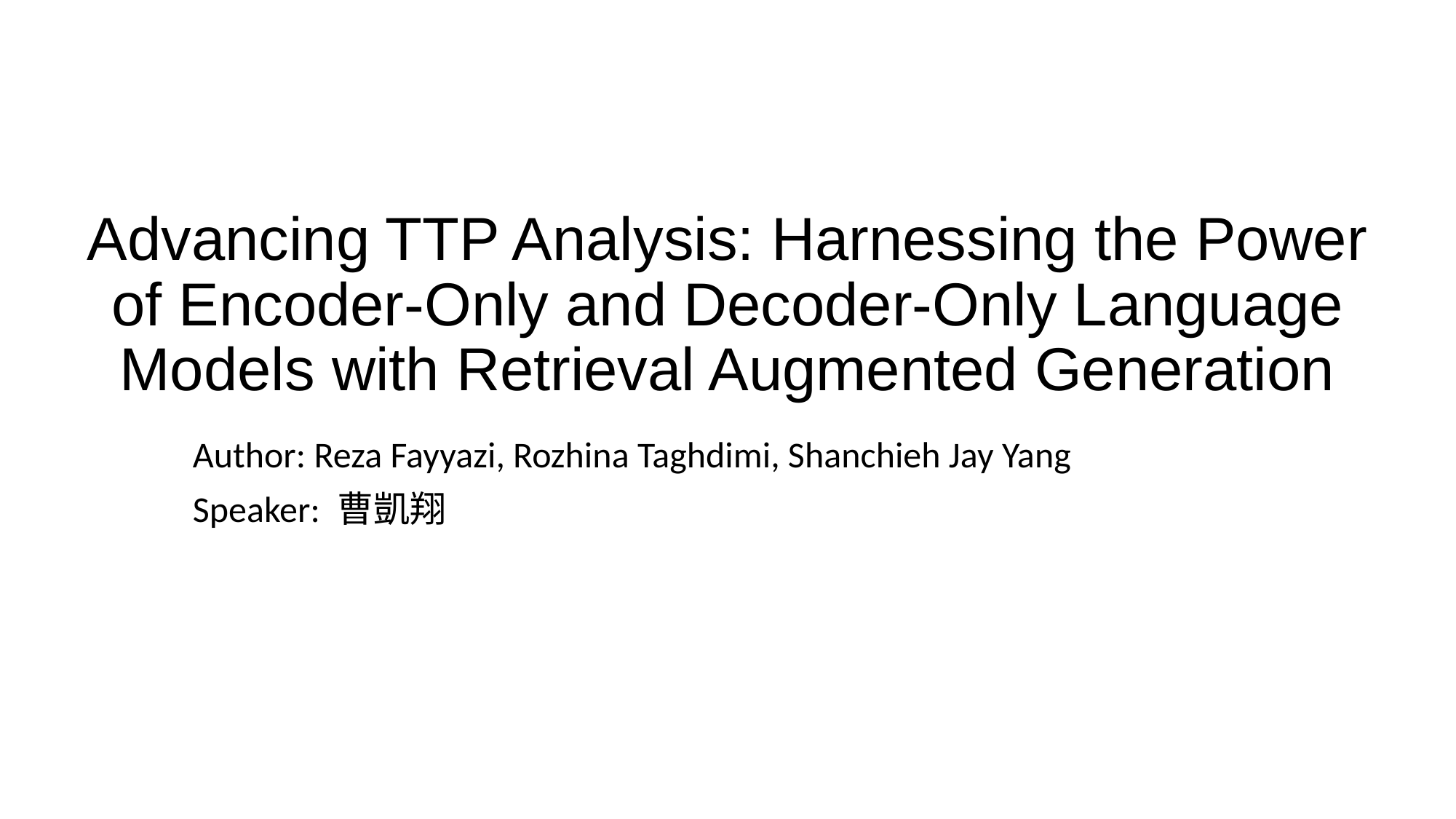

# Advancing TTP Analysis: Harnessing the Power of Encoder-Only and Decoder-Only Language Models with Retrieval Augmented Generation
Author: Reza Fayyazi, Rozhina Taghdimi, Shanchieh Jay Yang
Speaker: 曹凱翔